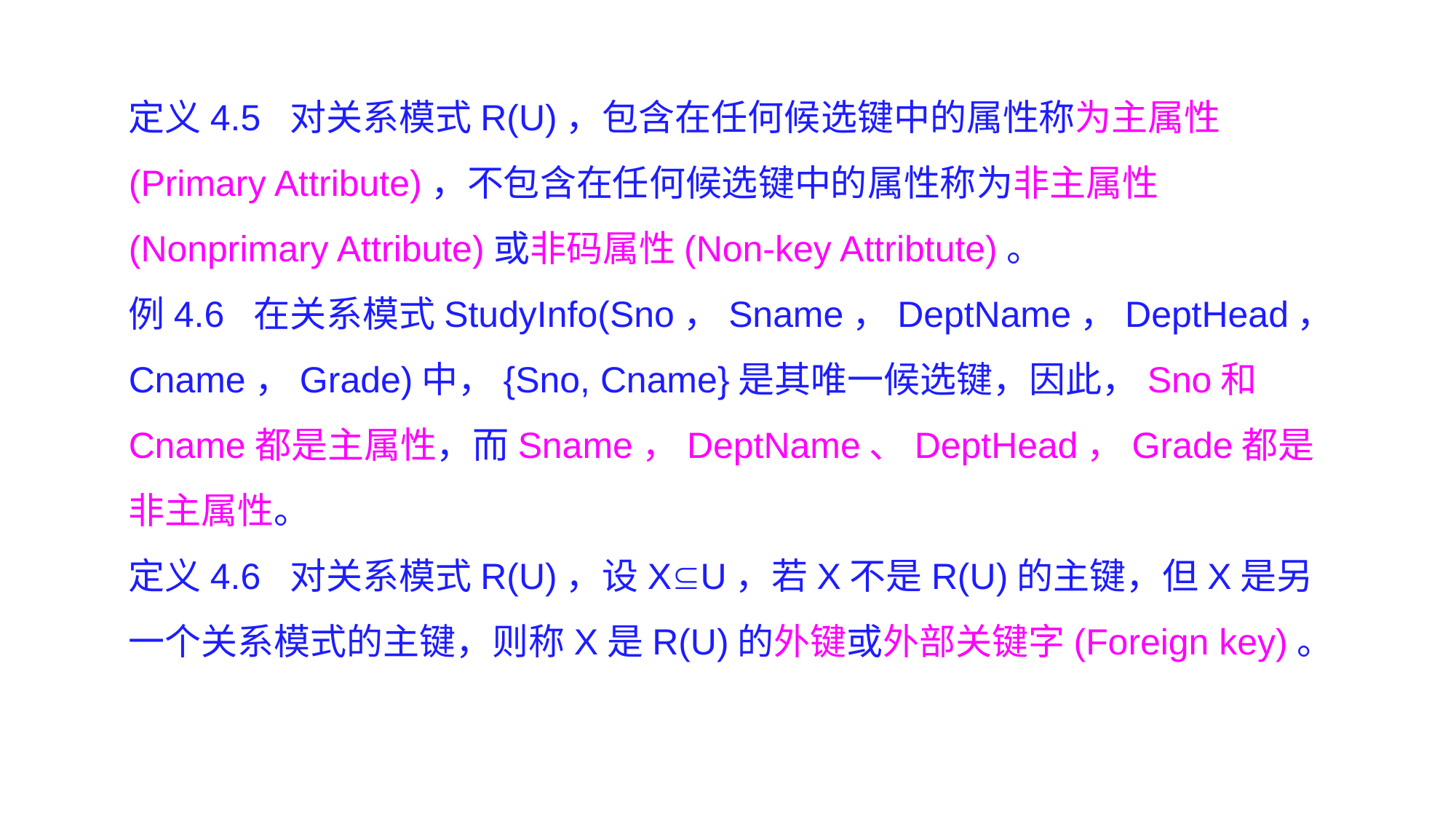

定义4.5  对关系模式R(U)，包含在任何候选键中的属性称为主属性(Primary Attribute)，不包含在任何候选键中的属性称为非主属性(Nonprimary Attribute)或非码属性(Non-key Attribtute)。
例4.6  在关系模式StudyInfo(Sno，Sname，DeptName，DeptHead，Cname，Grade)中，{Sno, Cname}是其唯一候选键，因此，Sno和Cname都是主属性，而Sname，DeptName、DeptHead，Grade都是非主属性。
定义4.6  对关系模式R(U)，设X⊆U，若X不是R(U)的主键，但X是另一个关系模式的主键，则称X是R(U)的外键或外部关键字(Foreign key)。